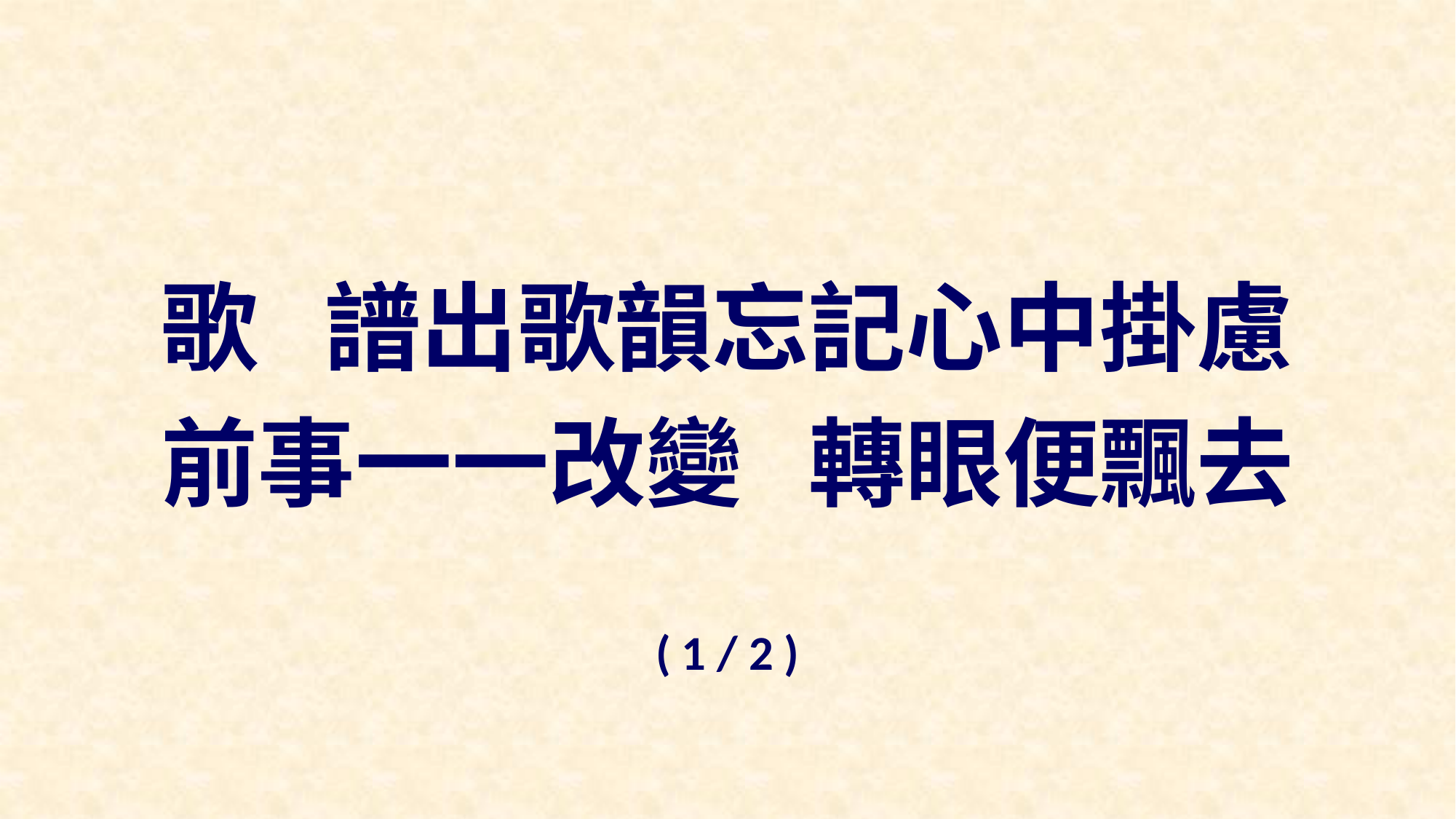

歌   譜出歌韻忘記心中掛慮
前事一一改變   轉眼便飄去
( 1 / 2 )